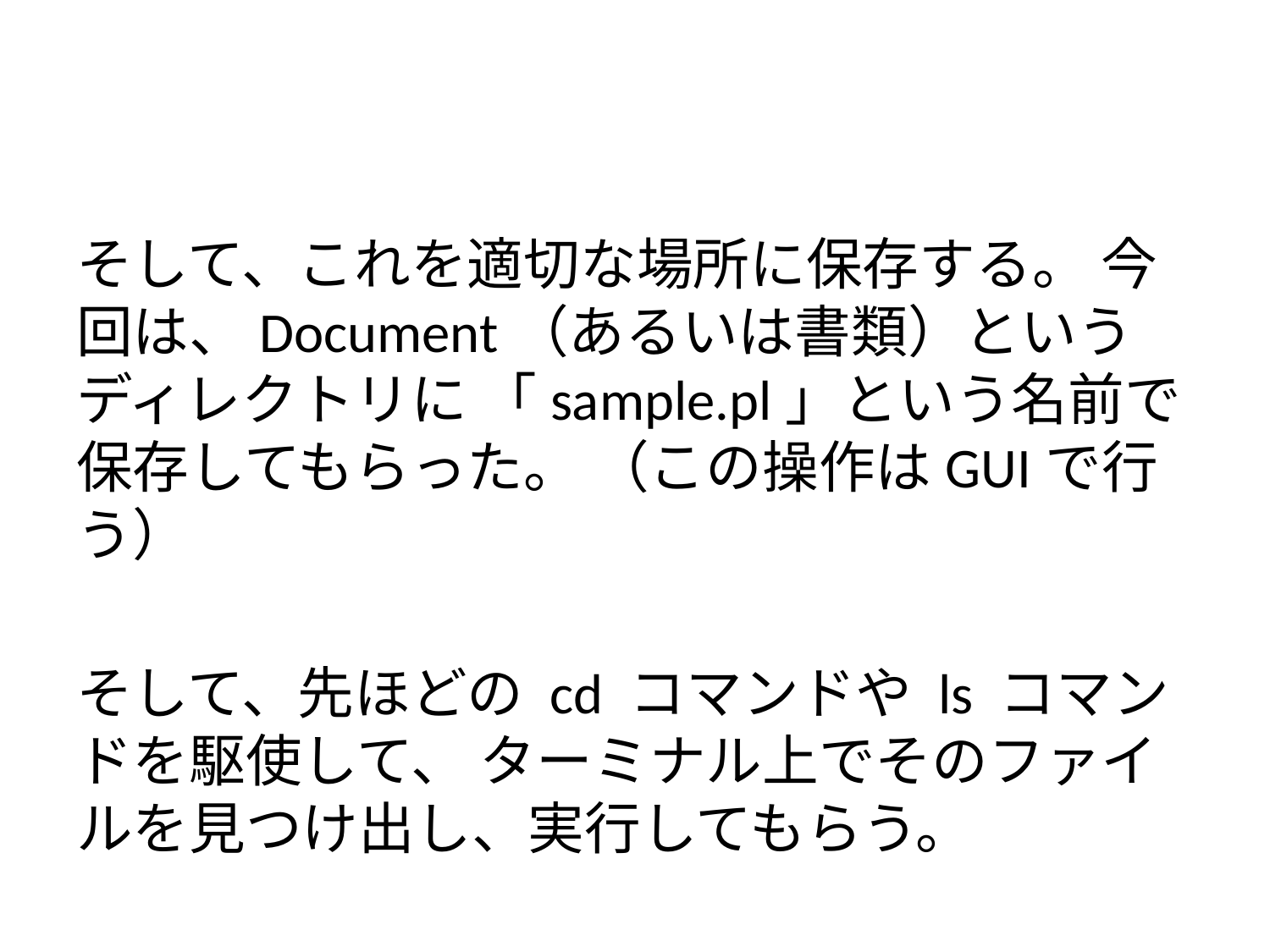

#
そして、これを適切な場所に保存する。 今回は、Document（あるいは書類）というディレクトリに 「sample.pl」という名前で保存してもらった。 （この操作はGUIで行う）

そして、先ほどの cd コマンドや ls コマンドを駆使して、 ターミナル上でそのファイルを見つけ出し、実行してもらう。